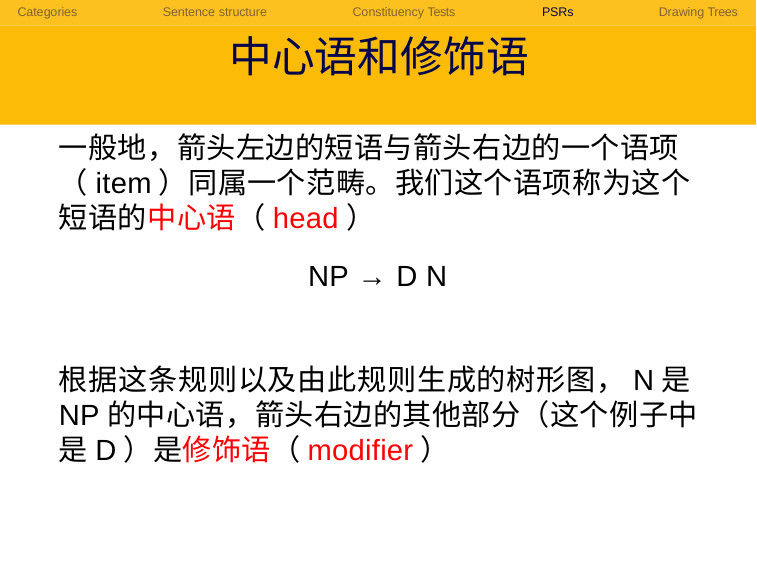

Categories	Sentence structure	Constituency Tests	PSRs	Drawing Trees
# 中心语和修饰语
一般地，箭头左边的短语与箭头右边的一个语项（item）同属一个范畴。我们这个语项称为这个短语的中心语（head）
NP → D N

根据这条规则以及由此规则生成的树形图，N是NP的中心语，箭头右边的其他部分（这个例子中是D）是修饰语（modifier）